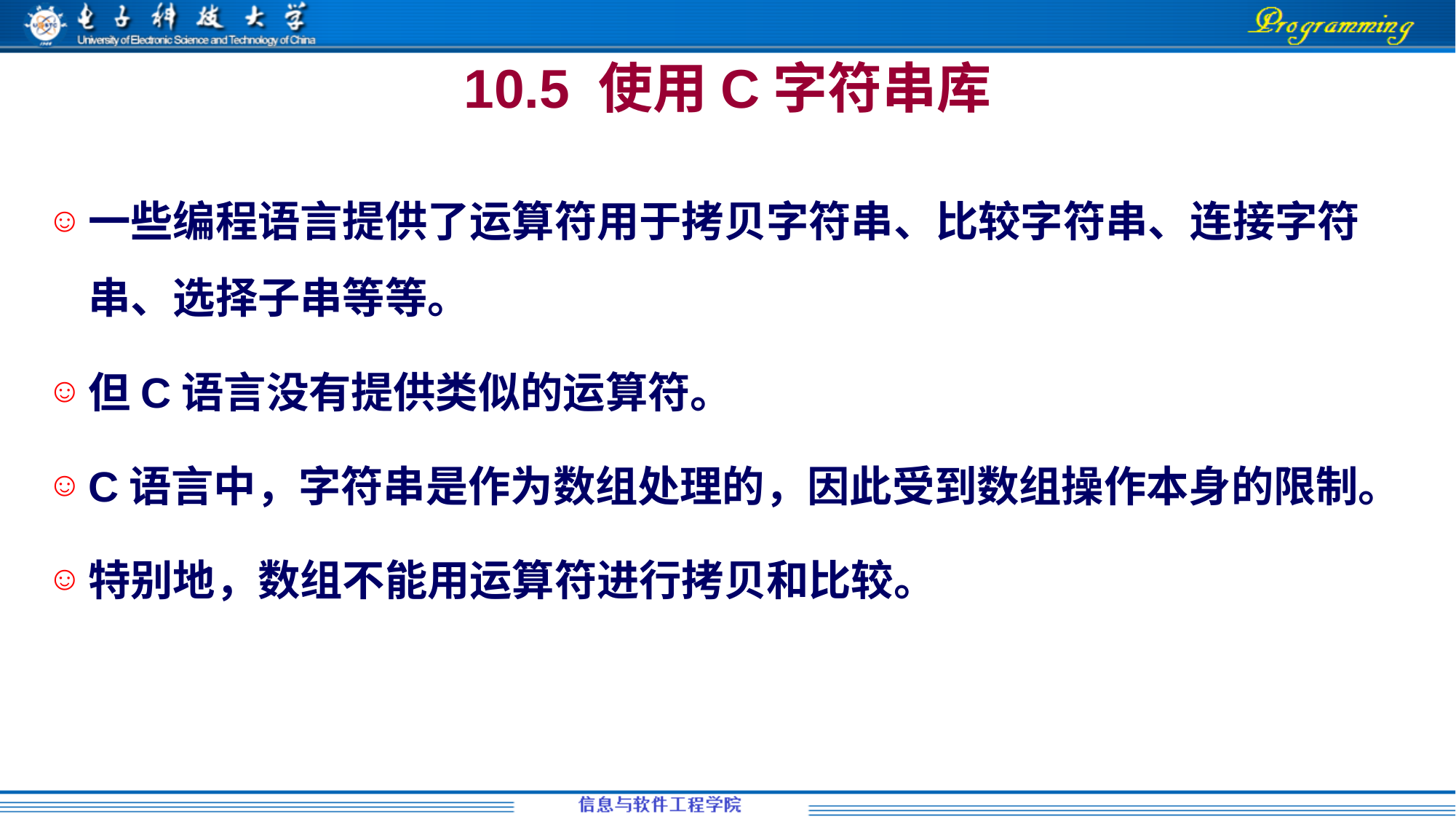

10.5 使用C字符串库
一些编程语言提供了运算符用于拷贝字符串、比较字符串、连接字符串、选择子串等等。
但C语言没有提供类似的运算符。
C语言中，字符串是作为数组处理的，因此受到数组操作本身的限制。
特别地，数组不能用运算符进行拷贝和比较。